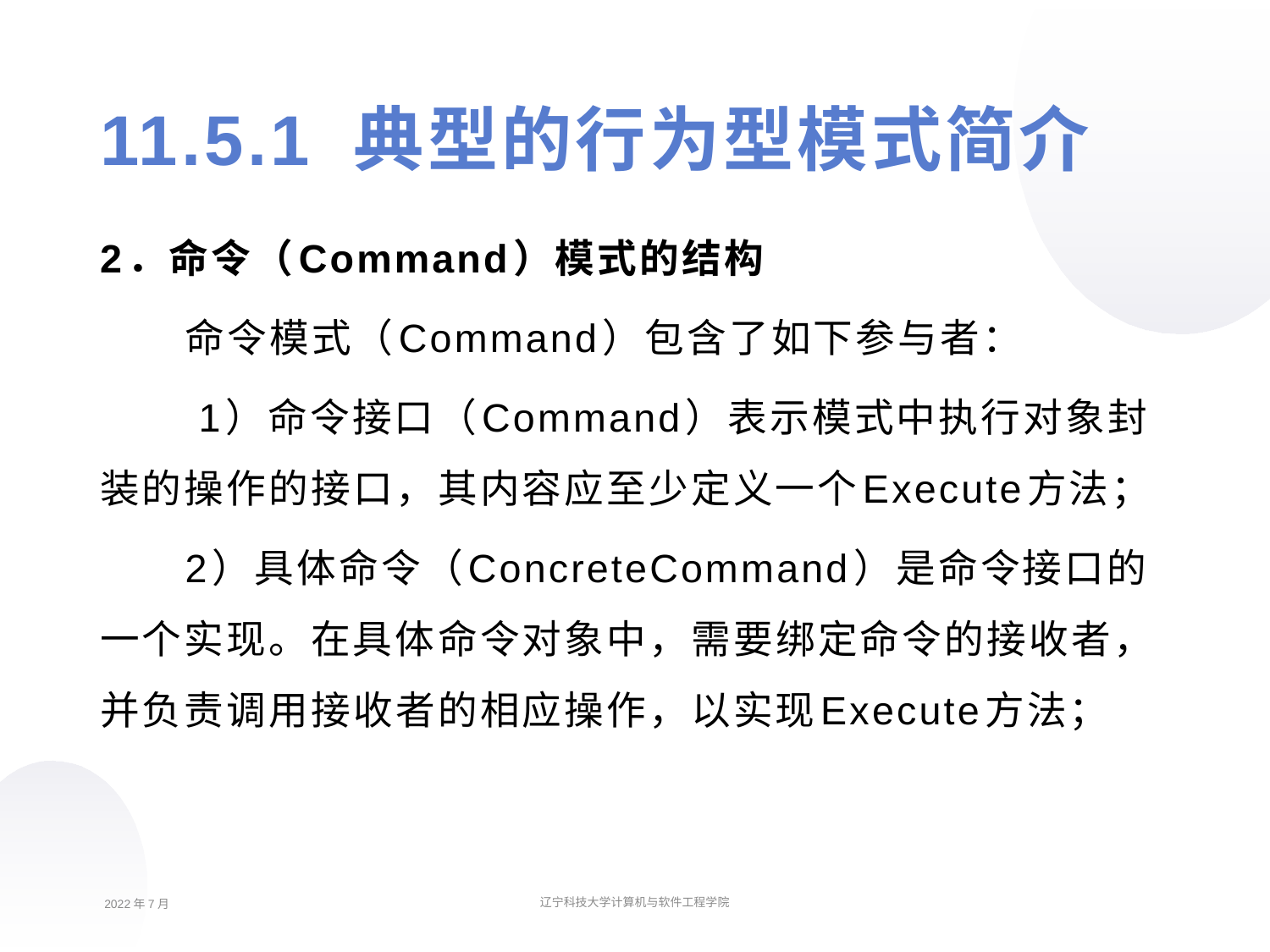

11.5.1 典型的行为型模式简介
2．命令（Command）模式的结构
命令模式（Command）包含了如下参与者：
 1）命令接口（Command）表示模式中执行对象封装的操作的接口，其内容应至少定义一个Execute方法；
2）具体命令（ConcreteCommand）是命令接口的一个实现。在具体命令对象中，需要绑定命令的接收者，并负责调用接收者的相应操作，以实现Execute方法；

2022年7月
辽宁科技大学计算机与软件工程学院
115